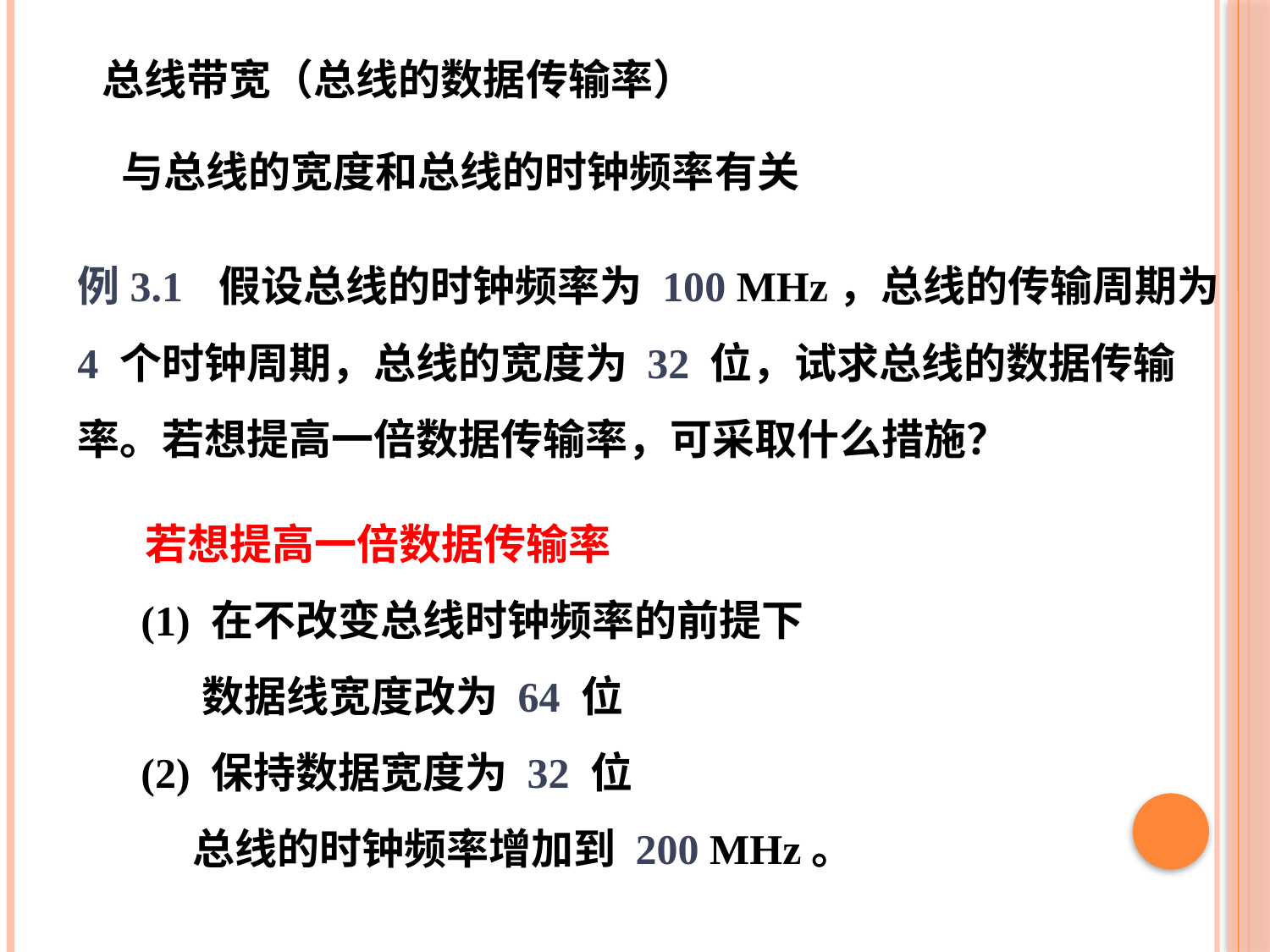

总线带宽（总线的数据传输率）
与总线的宽度和总线的时钟频率有关
例3.1  假设总线的时钟频率为 100 MHz，总线的传输周期为 4 个时钟周期，总线的宽度为 32 位，试求总线的数据传输率。若想提高一倍数据传输率，可采取什么措施？
      若想提高一倍数据传输率
      (1) 在不改变总线时钟频率的前提下
            数据线宽度改为 64 位
      (2) 保持数据宽度为 32 位
           总线的时钟频率增加到 200 MHz。